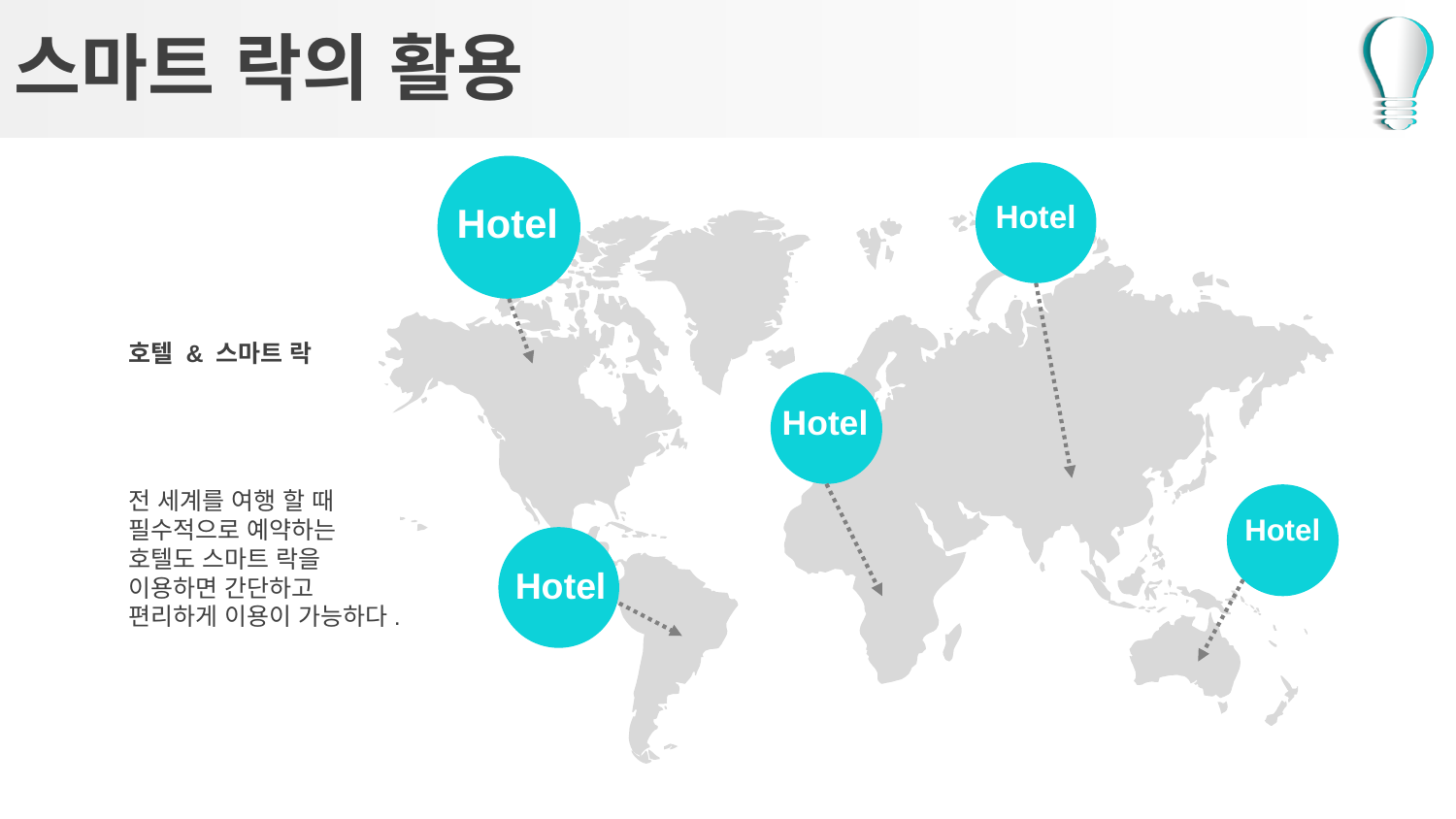

# 스마트 락의 활용

Hotel
Hotel

호텔 & 스마트 락

Hotel
전 세계를 여행 할 때 필수적으로 예약하는 호텔도 스마트 락을 이용하면 간단하고 편리하게 이용이 가능하다.

Hotel

Hotel